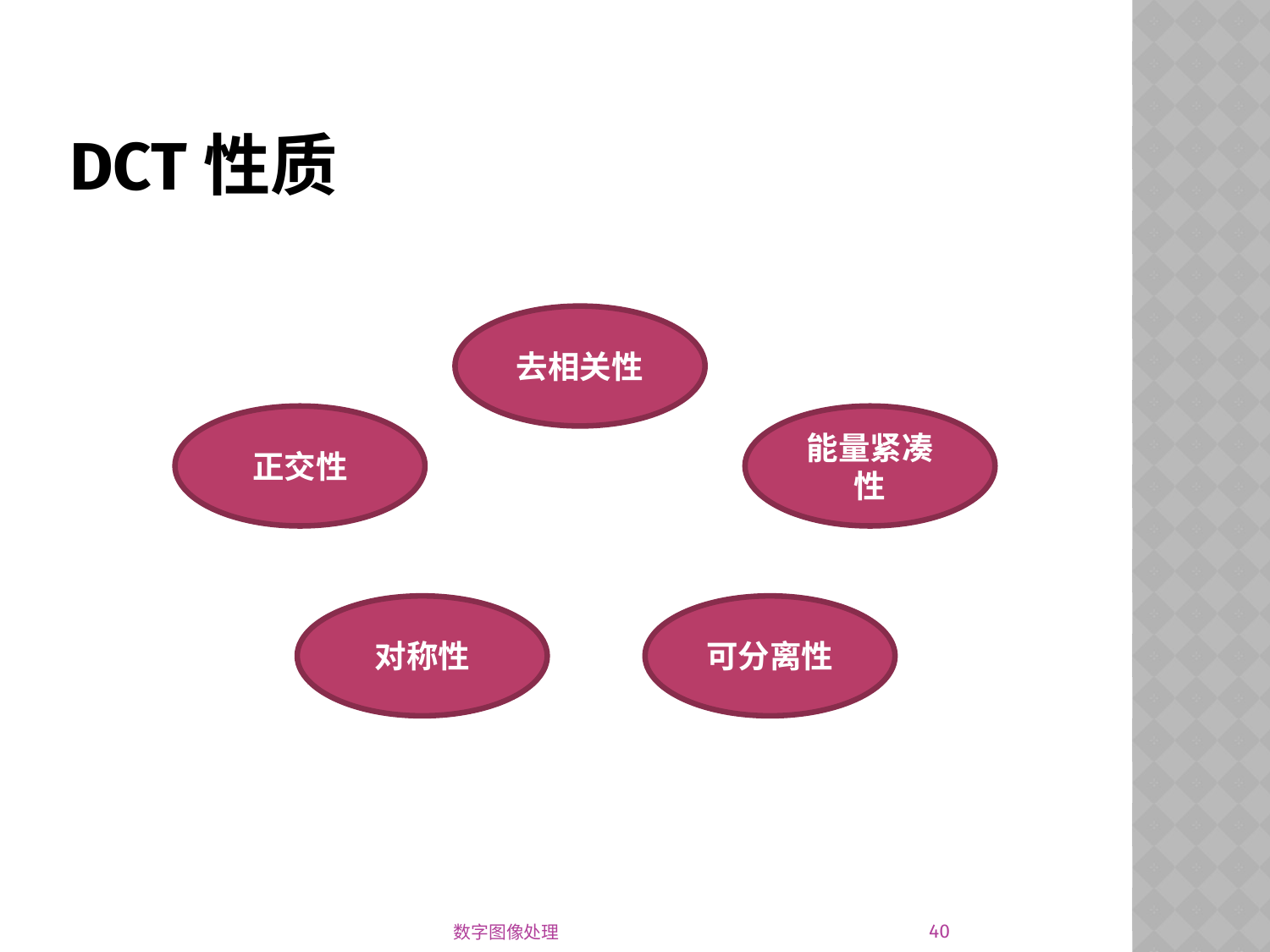

# DCT性质
去相关性
正交性
能量紧凑性
对称性
可分离性
40
数字图像处理